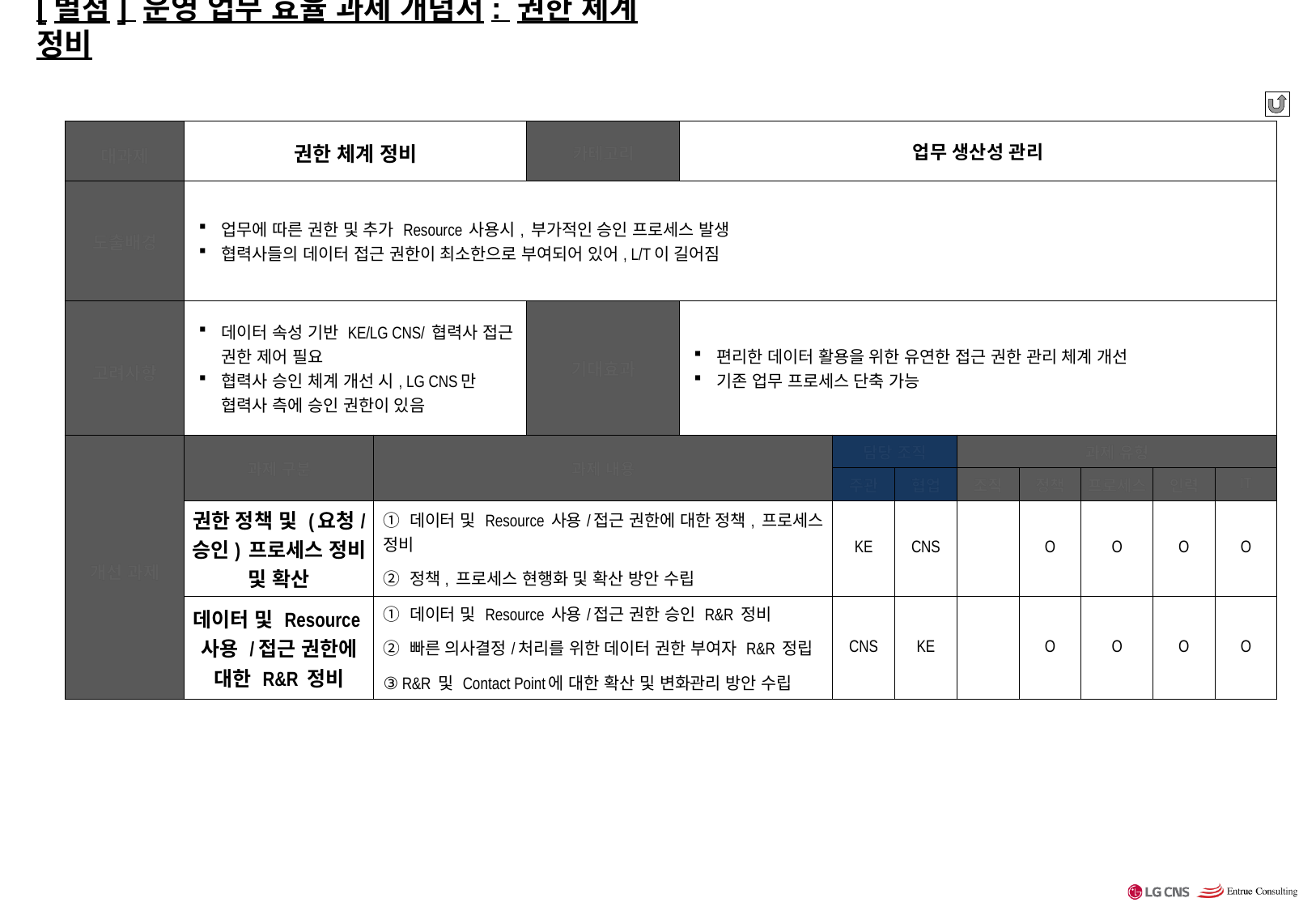

# [별첨] 운영 업무 효율 과제 개념서: 권한 체계 정비

| 대과제 | 권한 체계 정비 |  | 카테고리 | 업무 생산성 관리 |  |  |  |  |  |  |  |
| --- | --- | --- | --- | --- | --- | --- | --- | --- | --- | --- | --- |
| 도출배경 | 업무에 따른 권한 및 추가 Resource 사용시, 부가적인 승인 프로세스 발생 협력사들의 데이터 접근 권한이 최소한으로 부여되어 있어, L/T이 길어짐 |  |  |  |  |  |  |  |  |  |  |
| 고려사항 | 데이터 속성 기반 KE/LG CNS/ 협력사 접근 권한 제어 필요 협력사 승인 체계 개선 시, LG CNS만 협력사 측에 승인 권한이 있음 |  | 기대효과 | 편리한 데이터 활용을 위한 유연한 접근 권한 관리 체계 개선 기존 업무 프로세스 단축 가능 |  |  |  |  |  |  |  |
| 개선 과제 | 과제 구분 | 과제 내용 |  |  | 담당 조직 |  | 과제 유형 |  |  |  |  |
| 개선 과제 | 과제 구분 | 과제 내용 |  |  | 주관 | 협업 | 조직 | 정책 | 프로세스 | 인력 | IT |
|  | 권한 정책 및 (요청/ 승인) 프로세스 정비 및 확산 | ① 데이터 및 Resource 사용/접근 권한에 대한 정책, 프로세스 정비 ② 정책, 프로세스 현행화 및 확산 방안 수립 |  |  | KE | CNS |  | O | O | O | O |
|  | 데이터 및 Resource 사용 /접근 권한에 대한 R&R 정비 | ① 데이터 및 Resource 사용/접근 권한 승인 R&R 정비 ② 빠른 의사결정/처리를 위한 데이터 권한 부여자 R&R 정립 ③ R&R 및 Contact Point에 대한 확산 및 변화관리 방안 수립 |  |  | CNS | KE |  | O | O | O | O |